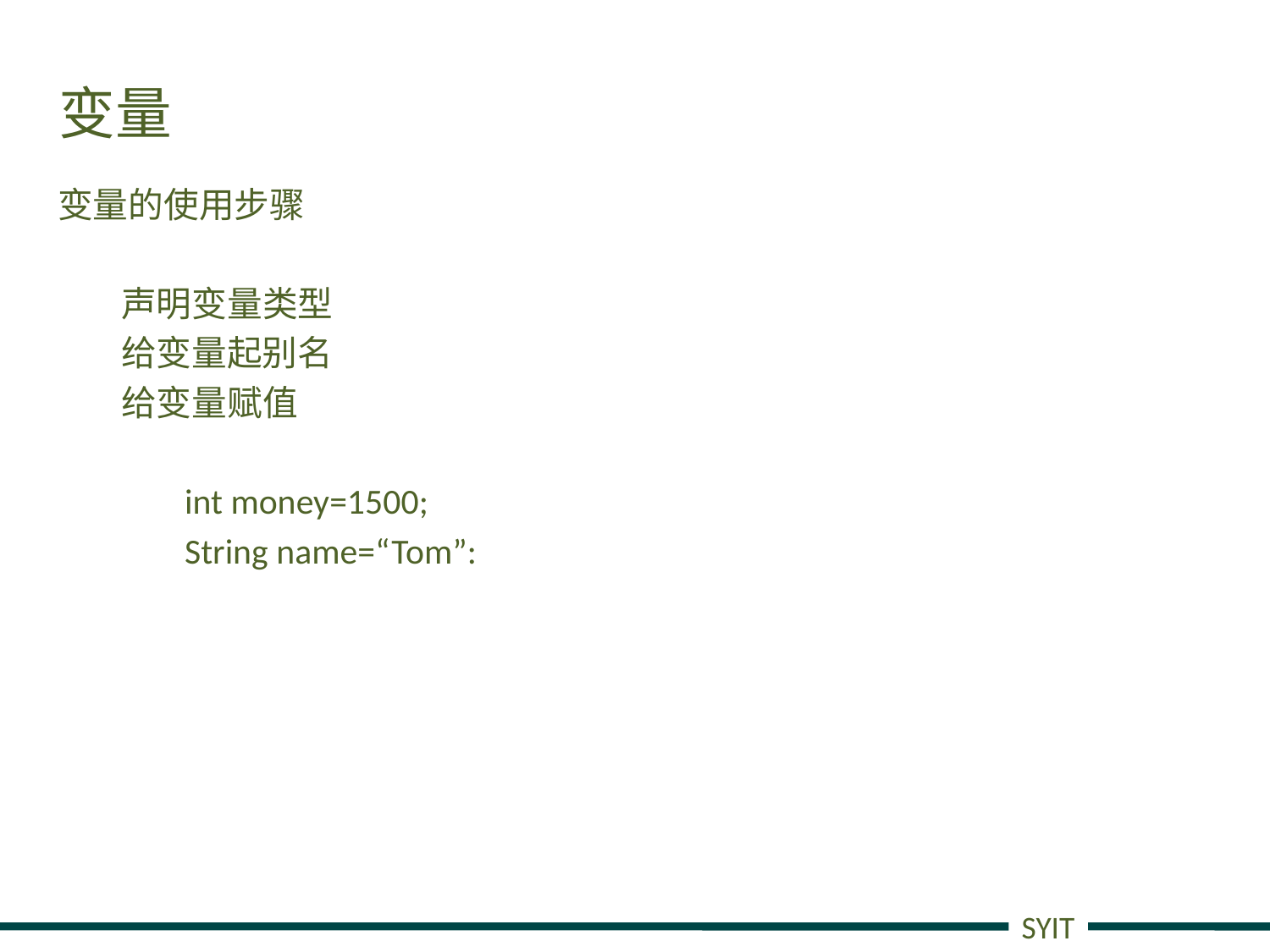

# 变量
变量的使用步骤

声明变量类型
给变量起别名
给变量赋值

	int money=1500;
	String name=“Tom”:

SYIT